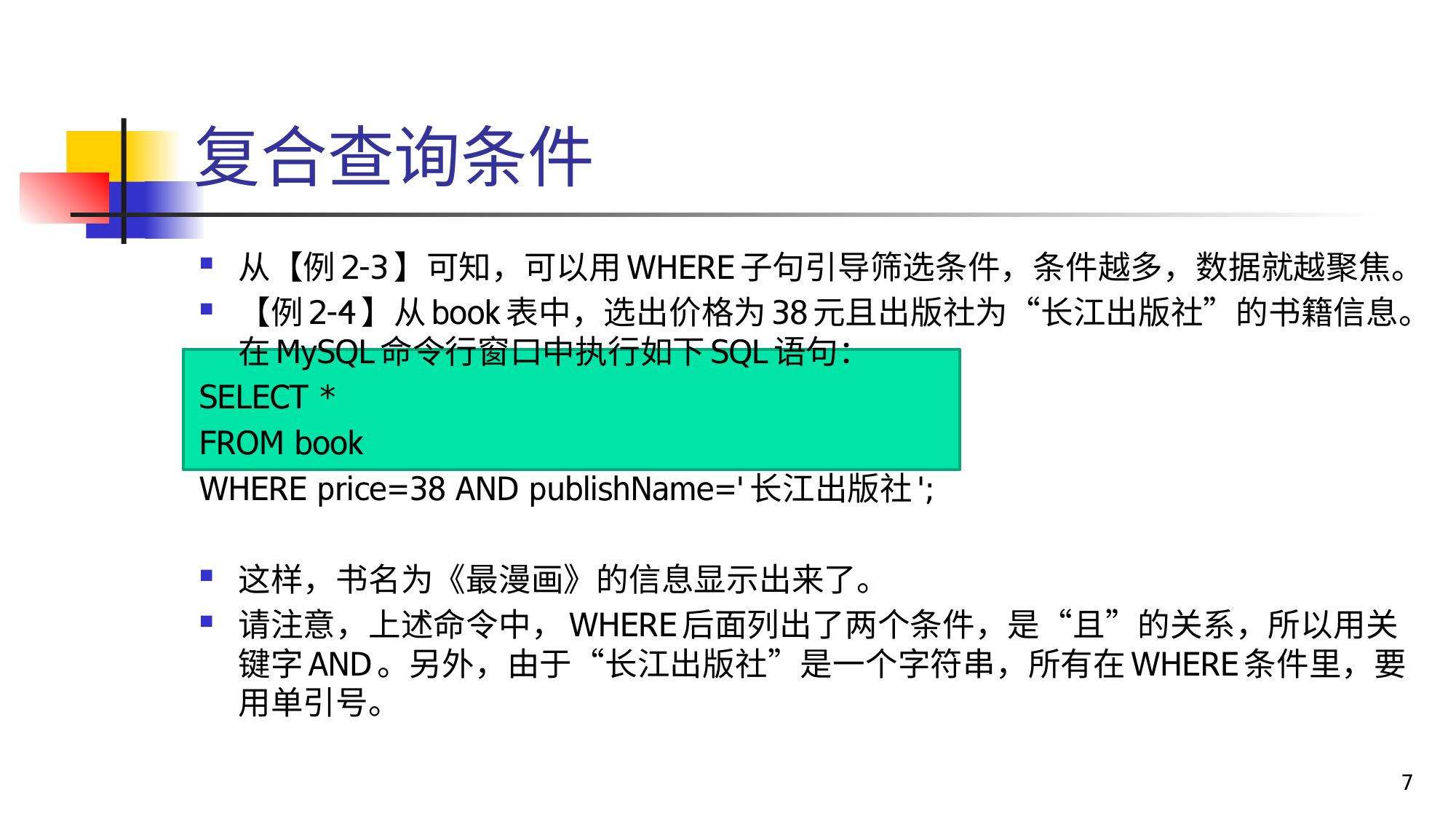

# 复合查询条件
从【例2-3】可知，可以用WHERE子句引导筛选条件，条件越多，数据就越聚焦。
【例2-4】从book表中，选出价格为38元且出版社为“长江出版社”的书籍信息。在MySQL命令行窗口中执行如下SQL语句：
SELECT *
FROM book
WHERE price=38 AND publishName='长江出版社';

这样，书名为《最漫画》的信息显示出来了。
请注意，上述命令中，WHERE后面列出了两个条件，是“且”的关系，所以用关键字AND。另外，由于“长江出版社”是一个字符串，所有在WHERE条件里，要用单引号。

7